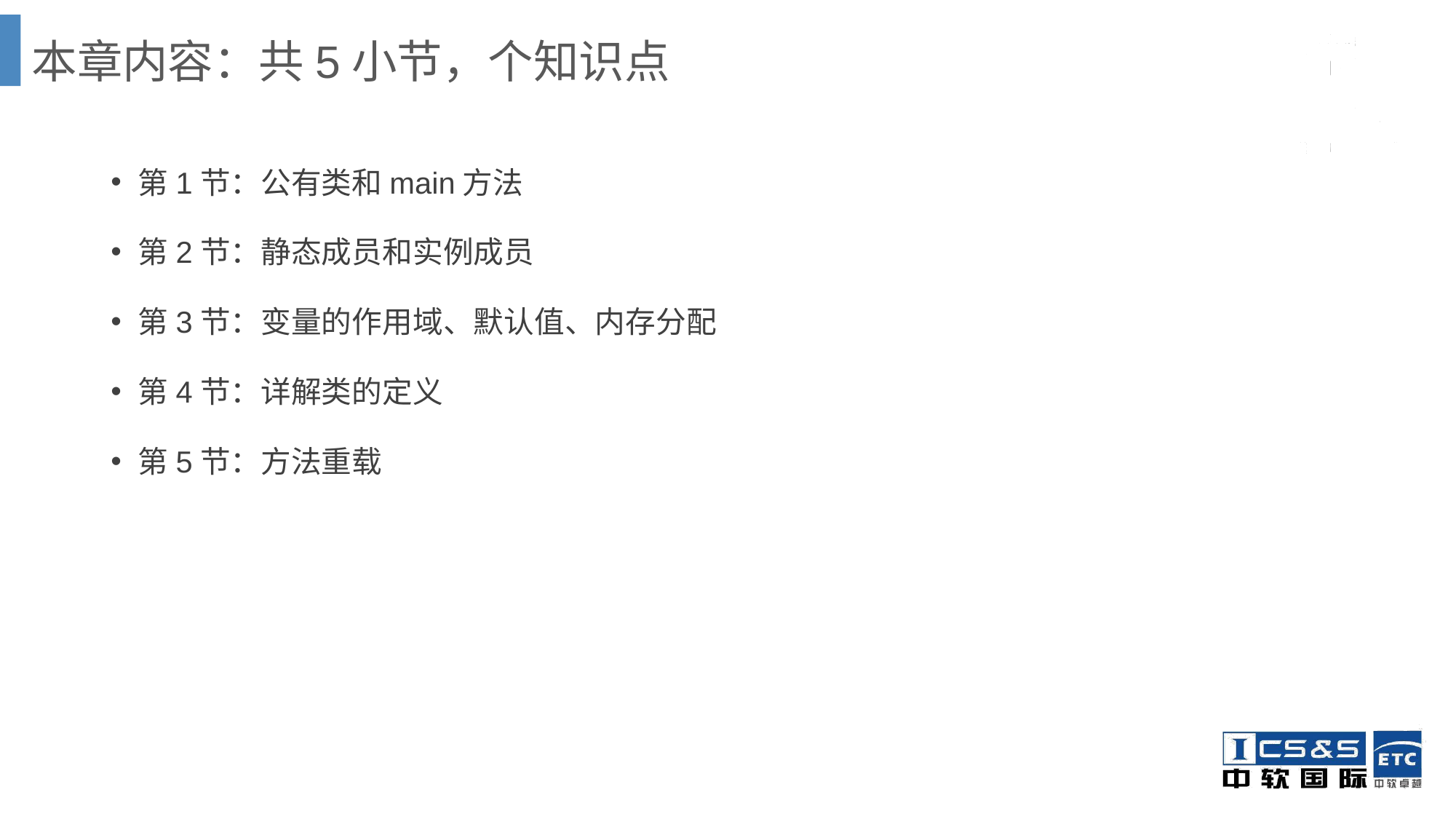

# 本章内容：共5小节，个知识点
第1节：公有类和main方法
第2节：静态成员和实例成员
第3节：变量的作用域、默认值、内存分配
第4节：详解类的定义
第5节：方法重载